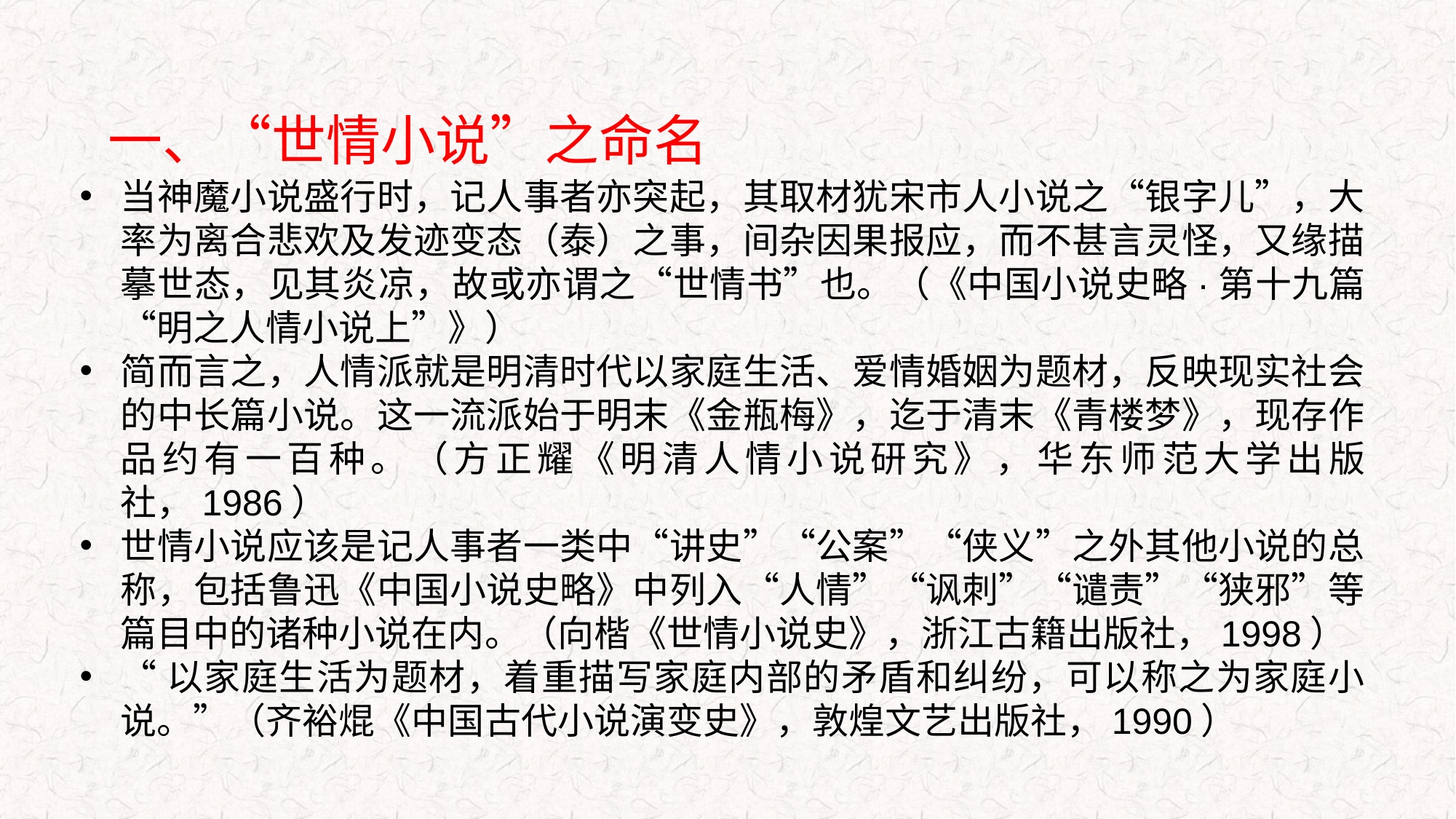

一、“世情小说”之命名
当神魔小说盛行时，记人事者亦突起，其取材犹宋市人小说之“银字儿”，大率为离合悲欢及发迹变态（泰）之事，间杂因果报应，而不甚言灵怪，又缘描摹世态，见其炎凉，故或亦谓之“世情书”也。（《中国小说史略·第十九篇“明之人情小说上”》）
简而言之，人情派就是明清时代以家庭生活、爱情婚姻为题材，反映现实社会的中长篇小说。这一流派始于明末《金瓶梅》，迄于清末《青楼梦》，现存作品约有一百种。（方正耀《明清人情小说研究》，华东师范大学出版社，1986）
世情小说应该是记人事者一类中“讲史”“公案”“侠义”之外其他小说的总称，包括鲁迅《中国小说史略》中列入“人情”“讽刺”“谴责”“狭邪”等篇目中的诸种小说在内。（向楷《世情小说史》，浙江古籍出版社，1998）
“以家庭生活为题材，着重描写家庭内部的矛盾和纠纷，可以称之为家庭小说。”（齐裕焜《中国古代小说演变史》，敦煌文艺出版社，1990）